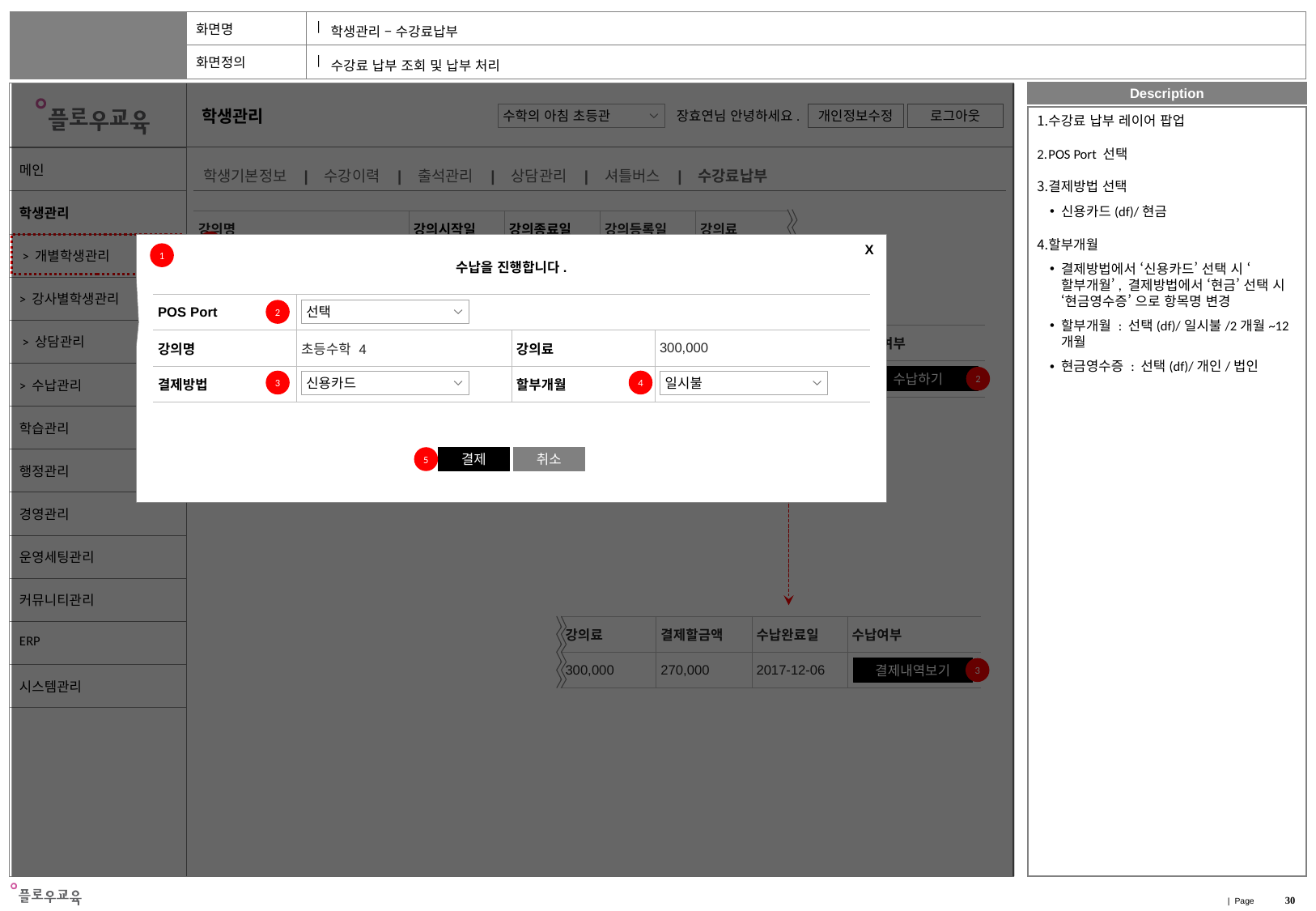

학생관리 – 수강료납부
수강료 납부 조회 및 납부 처리

수강료 납부 레이어 팝업
POS Port 선택
결제방법 선택
신용카드(df)/현금
할부개월
결제방법에서 ‘신용카드’ 선택 시 ‘할부개월’, 결제방법에서 ‘현금’ 선택 시 ‘현금영수증’ 으로 항목명 변경
할부개월 : 선택(df)/일시불/2개월~12개월
현금영수증 : 선택(df)/개인/법인

| 학생기본정보 | 수강이력 | 출석관리 | 상담관리 | 셔틀버스 | 수강료납부 |
| --- |

| 강의명 | 강의시작일 | 강의종료일 | 강의등록일 | 강의료 |
| --- | --- | --- | --- | --- |
| 초등수학 4 | 2017-12-01 | 2017-12-31 | 2017-12-04 | 300,000 |
1

X
1
수납을 진행합니다.
| POS Port |  |  |  |
| --- | --- | --- | --- |
| 강의명 | 초등수학 4 | 강의료 | 300,000 |
| 결제방법 |  | 할부개월 |  |
2
선택

| 결제할 금액 | 수납완료일 | 수납여부 |
| --- | --- | --- |
| 결제 금액 책정 전 | - |  |

수납하기
2
3
4
신용카드

일시불

>
<
<<
>>
1
결제
취소
5

| 강의료 | 결제할금액 | 수납완료일 | 수납여부 |
| --- | --- | --- | --- |
| 300,000 | 270,000 | 2017-12-06 |  |
결제내역보기
3
30